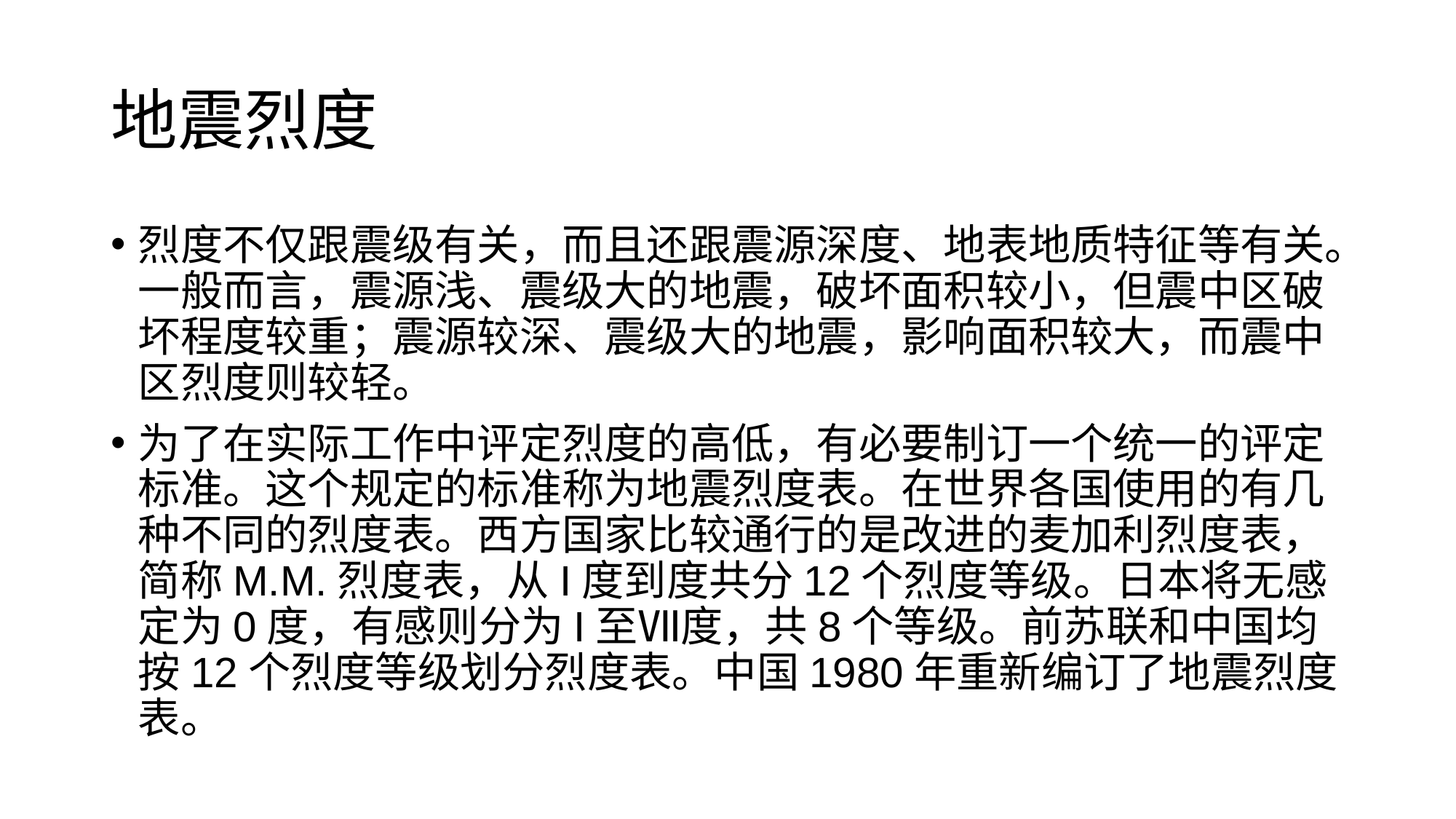

# 地震烈度
烈度不仅跟震级有关，而且还跟震源深度、地表地质特征等有关。一般而言，震源浅、震级大的地震，破坏面积较小，但震中区破坏程度较重；震源较深、震级大的地震，影响面积较大，而震中区烈度则较轻。
为了在实际工作中评定烈度的高低，有必要制订一个统一的评定标准。这个规定的标准称为地震烈度表。在世界各国使用的有几种不同的烈度表。西方国家比较通行的是改进的麦加利烈度表，简称M.M.烈度表，从I度到度共分12个烈度等级。日本将无感定为0度，有感则分为I至Ⅶ度，共8个等级。前苏联和中国均按12个烈度等级划分烈度表。中国1980年重新编订了地震烈度表。